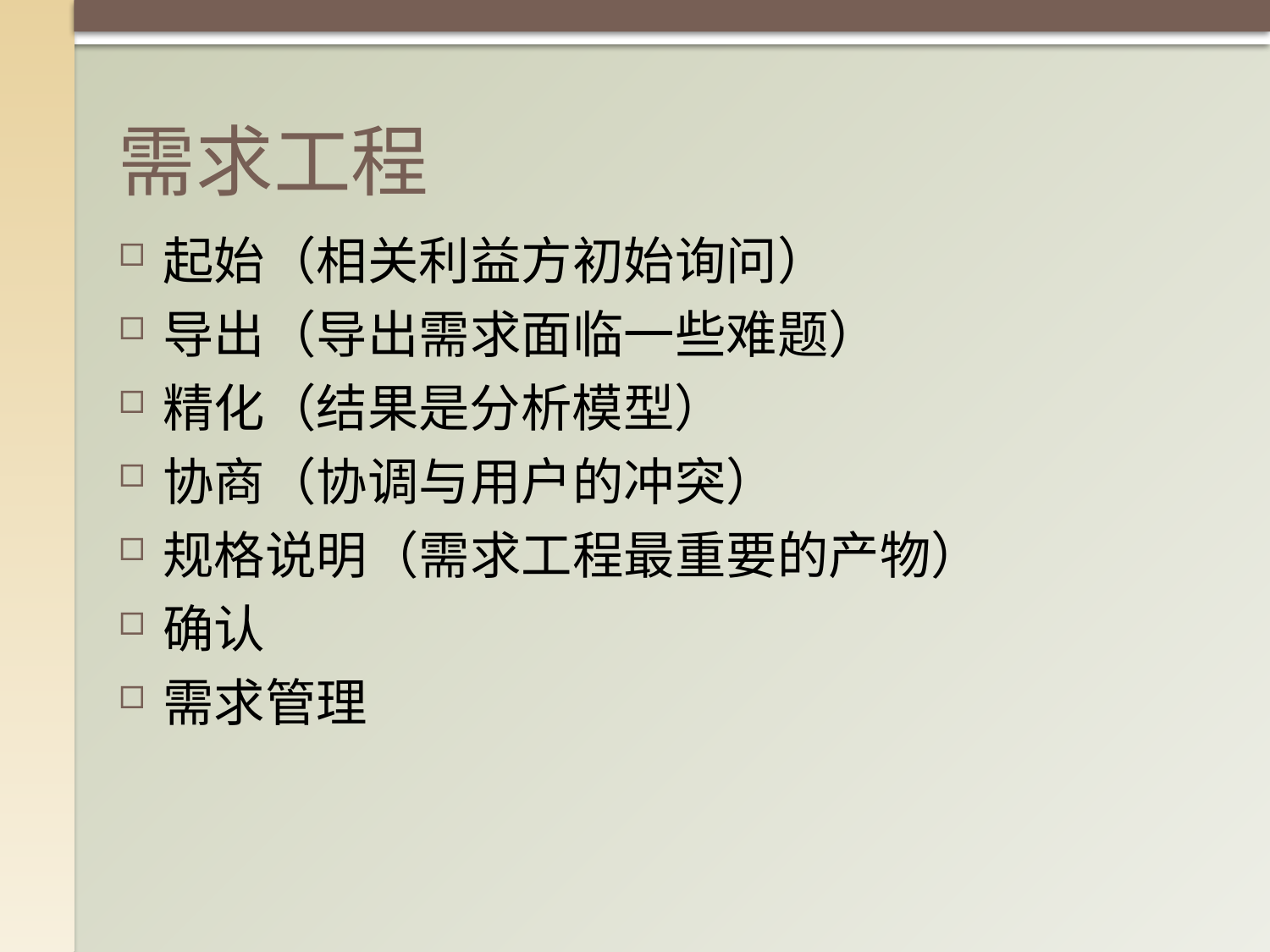

# 需求工程
起始（相关利益方初始询问）
导出（导出需求面临一些难题）
精化（结果是分析模型）
协商（协调与用户的冲突）
规格说明（需求工程最重要的产物）
确认
需求管理